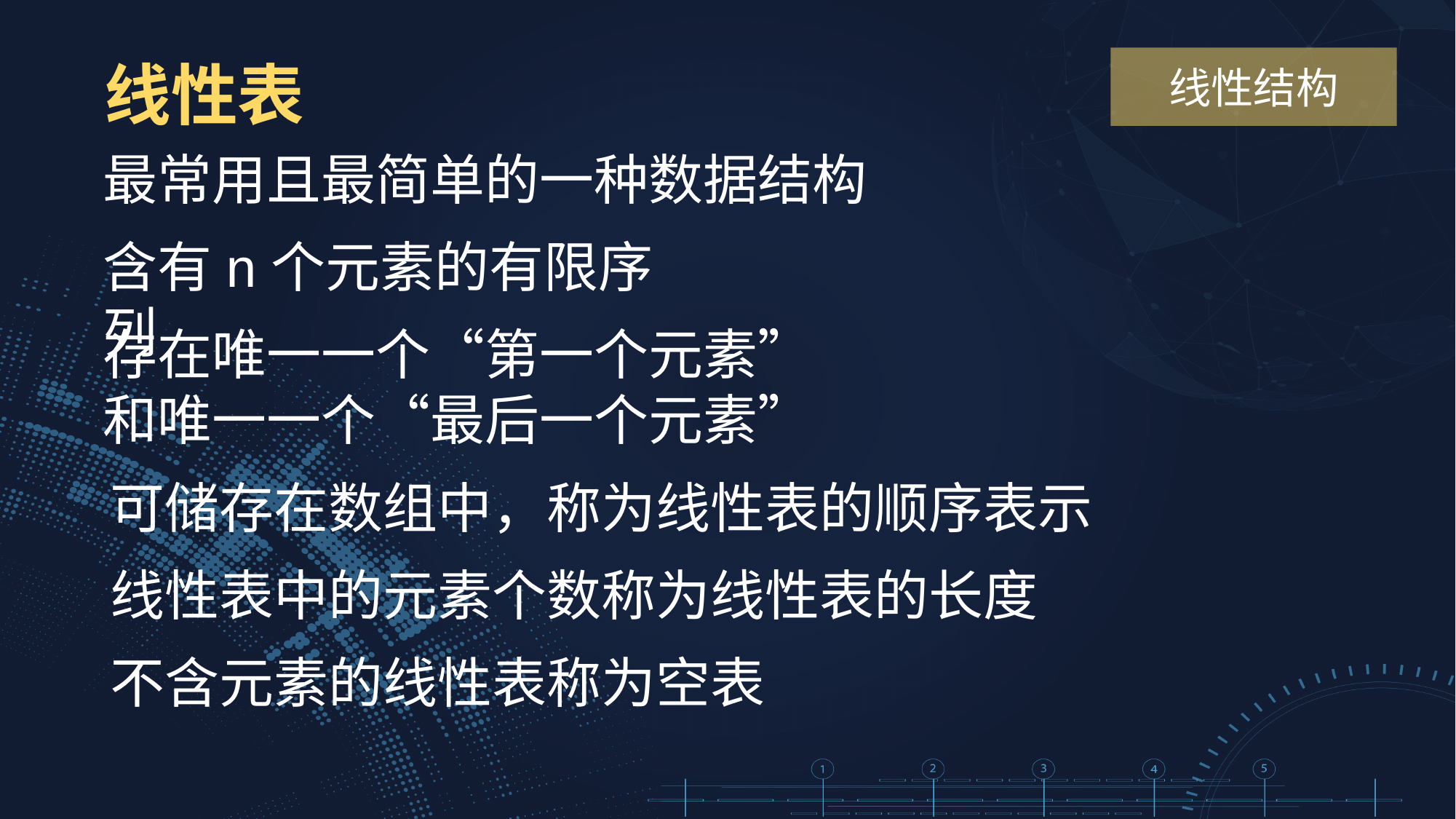

线性表
线性结构
最常用且最简单的一种数据结构
含有n个元素的有限序列
存在唯一一个“第一个元素”和唯一一个“最后一个元素”
可储存在数组中，称为线性表的顺序表示
线性表中的元素个数称为线性表的长度
不含元素的线性表称为空表